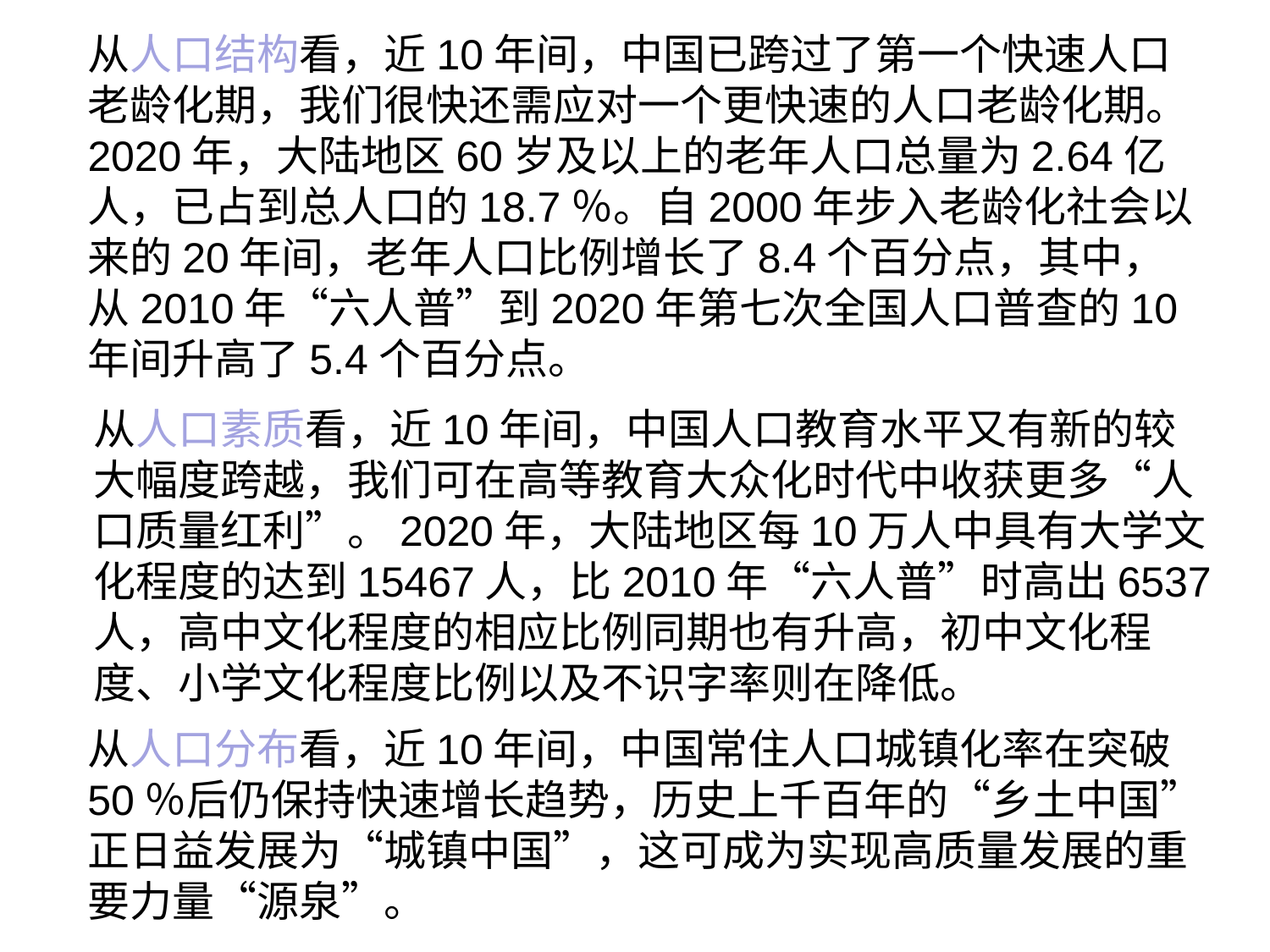

# 从人口结构看，近10年间，中国已跨过了第一个快速人口老龄化期，我们很快还需应对一个更快速的人口老龄化期。2020年，大陆地区60岁及以上的老年人口总量为2.64亿人，已占到总人口的18.7％。自2000年步入老龄化社会以来的20年间，老年人口比例增长了8.4个百分点，其中，从2010年“六人普”到2020年第七次全国人口普查的10年间升高了5.4个百分点。
从人口素质看，近10年间，中国人口教育水平又有新的较大幅度跨越，我们可在高等教育大众化时代中收获更多“人口质量红利”。2020年，大陆地区每10万人中具有大学文化程度的达到15467人，比2010年“六人普”时高出6537人，高中文化程度的相应比例同期也有升高，初中文化程度、小学文化程度比例以及不识字率则在降低。
从人口分布看，近10年间，中国常住人口城镇化率在突破50％后仍保持快速增长趋势，历史上千百年的“乡土中国”正日益发展为“城镇中国”，这可成为实现高质量发展的重要力量“源泉”。